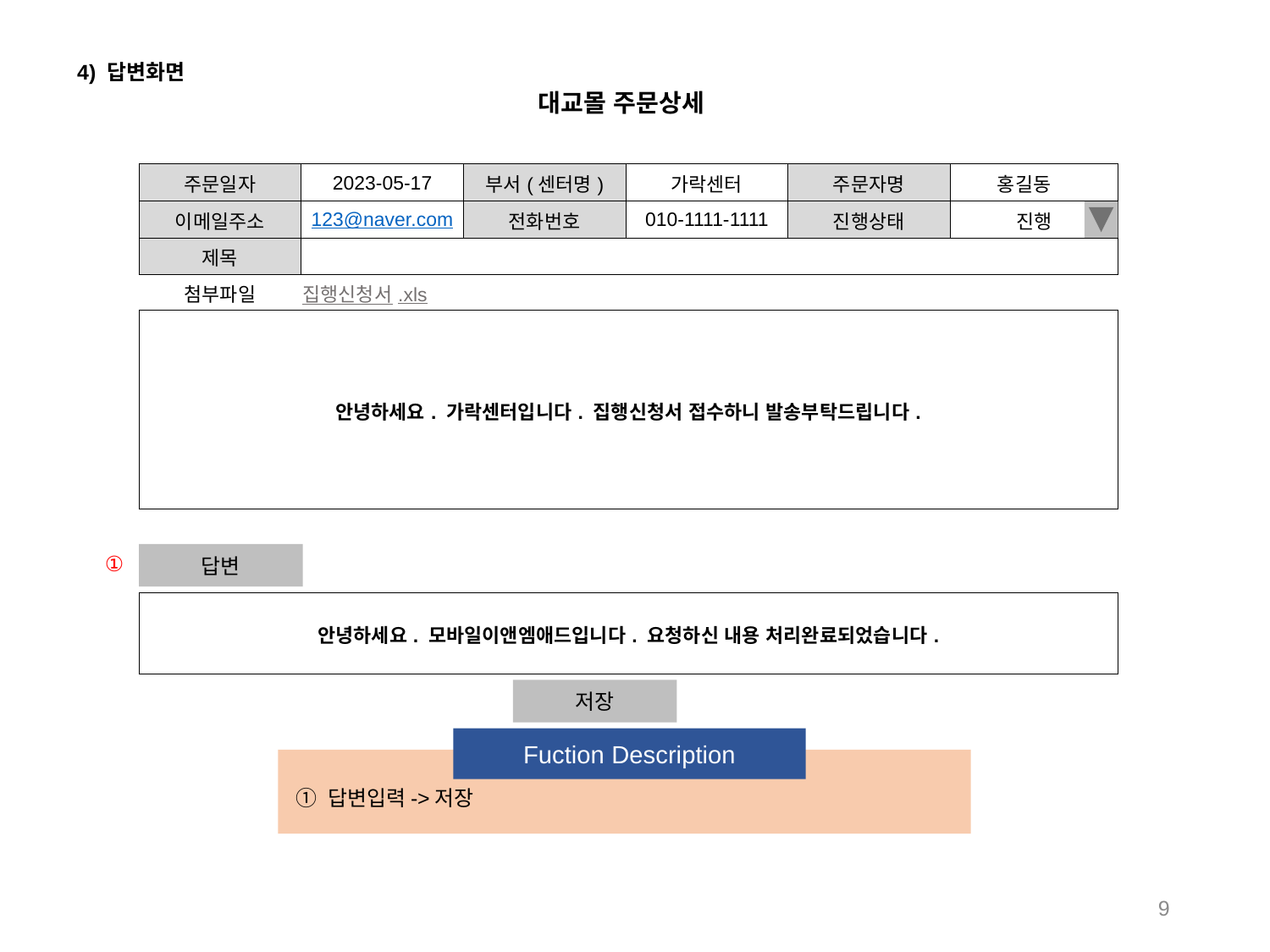

4) 답변화면
대교몰 주문상세
| 주문일자 | 2023-05-17 | 부서(센터명) | 가락센터 | 주문자명 | 홍길동 |
| --- | --- | --- | --- | --- | --- |
| 이메일주소 | 123@naver.com | 전화번호 | 010-1111-1111 | 진행상태 | 진행 |
| 제목 |  |  |  |  |  |
| 첨부파일 | 집행신청서.xls |  |  |  |  |
| 안녕하세요. 가락센터입니다. 집행신청서 접수하니 발송부탁드립니다. |  |  |  |  |  |

답변
①
| 안녕하세요. 모바일이앤엠애드입니다. 요청하신 내용 처리완료되었습니다. |
| --- |
저장
Fuction Description

① 답변입력->저장
9